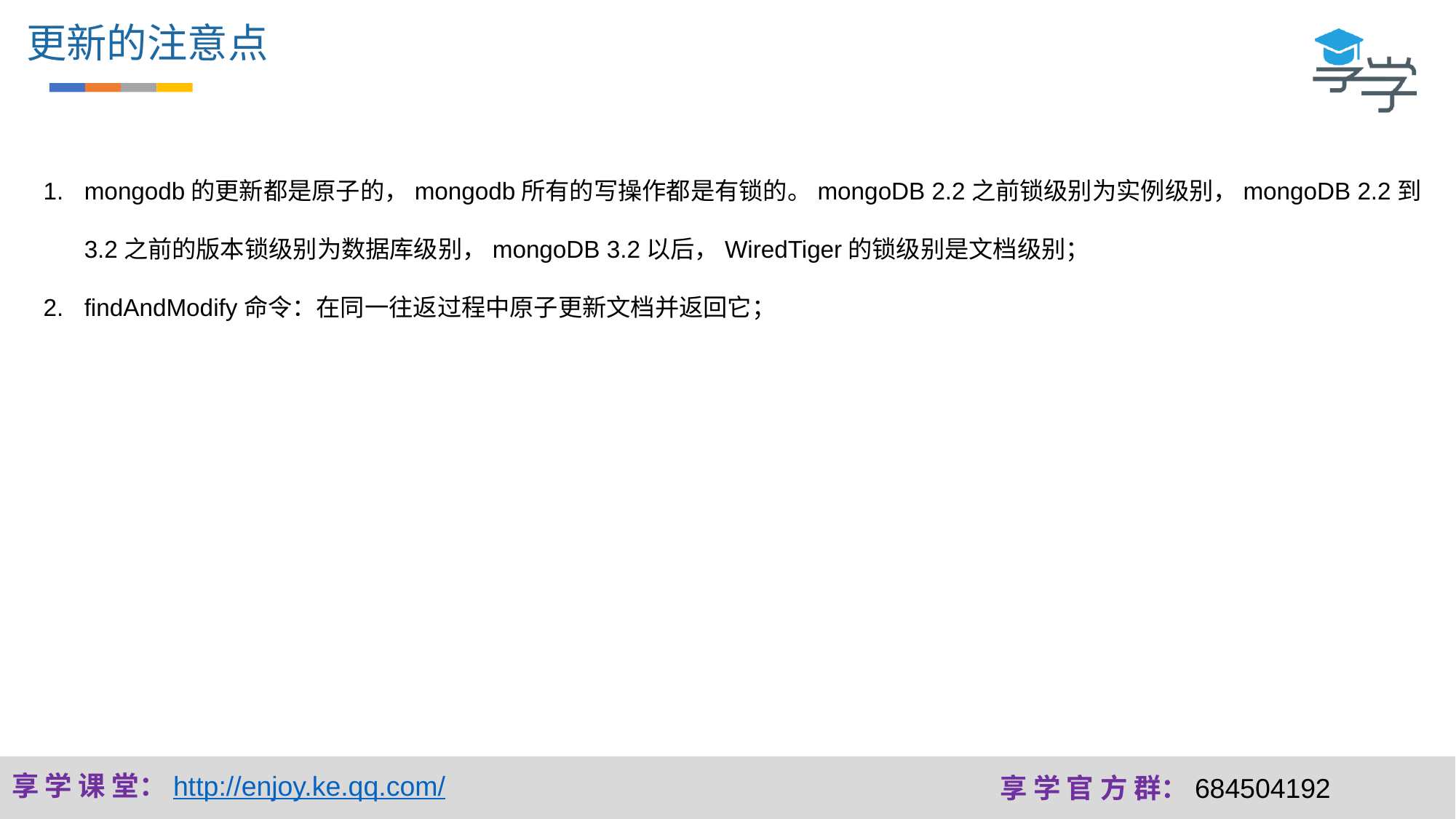

更新的注意点

mongodb的更新都是原子的，mongodb所有的写操作都是有锁的。mongoDB 2.2之前锁级别为实例级别，mongoDB 2.2到3.2之前的版本锁级别为数据库级别，mongoDB 3.2以后，WiredTiger的锁级别是文档级别；
findAndModify命令：在同一往返过程中原子更新文档并返回它；